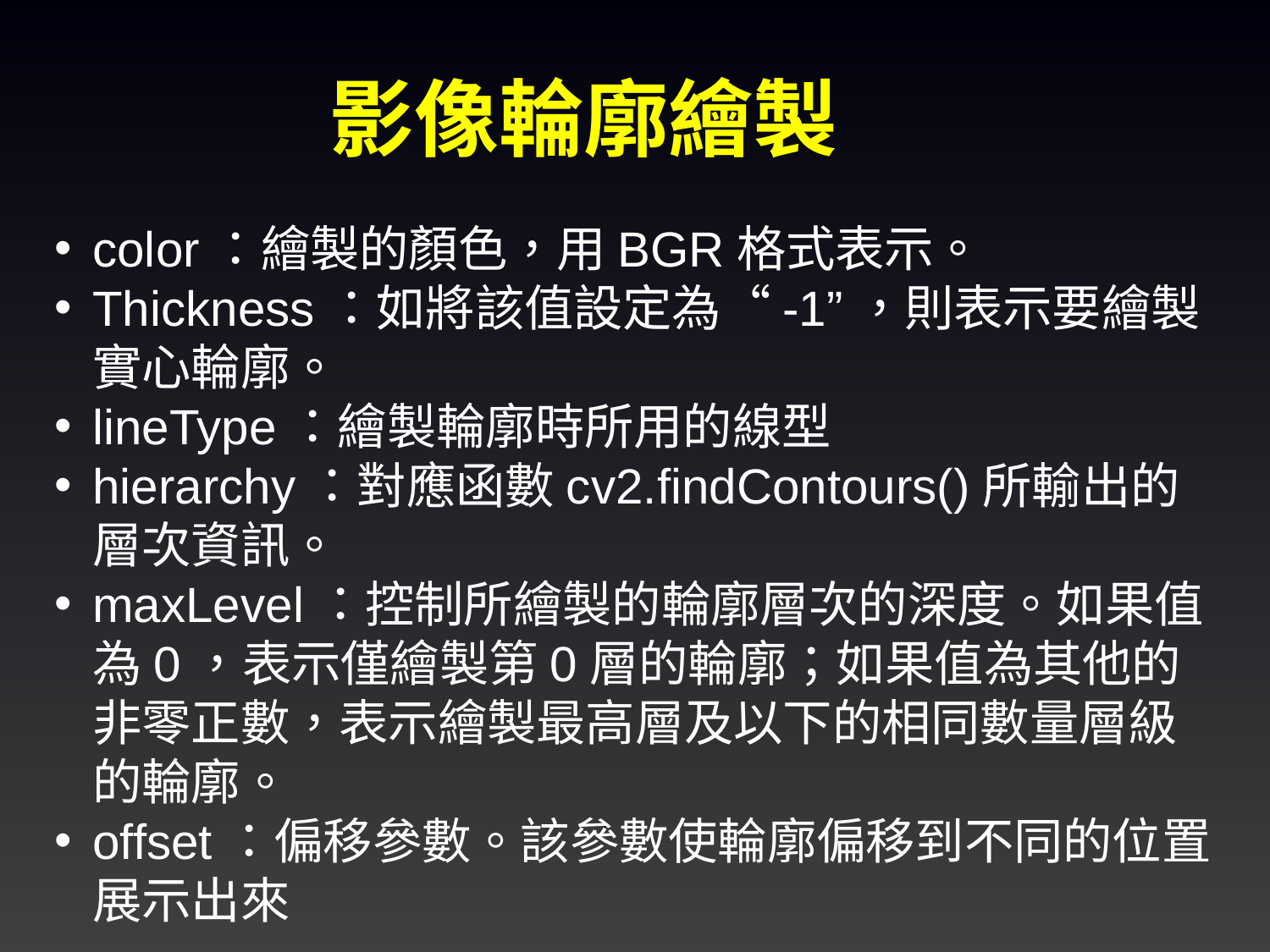

影像輪廓繪製
color：繪製的顏色，用BGR格式表示。
Thickness：如將該值設定為“-1”，則表示要繪製實心輪廓。
lineType：繪製輪廓時所用的線型
hierarchy：對應函數cv2.findContours()所輸出的層次資訊。
maxLevel：控制所繪製的輪廓層次的深度。如果值為0，表示僅繪製第0層的輪廓；如果值為其他的非零正數，表示繪製最高層及以下的相同數量層級的輪廓。
offset：偏移參數。該參數使輪廓偏移到不同的位置展示出來